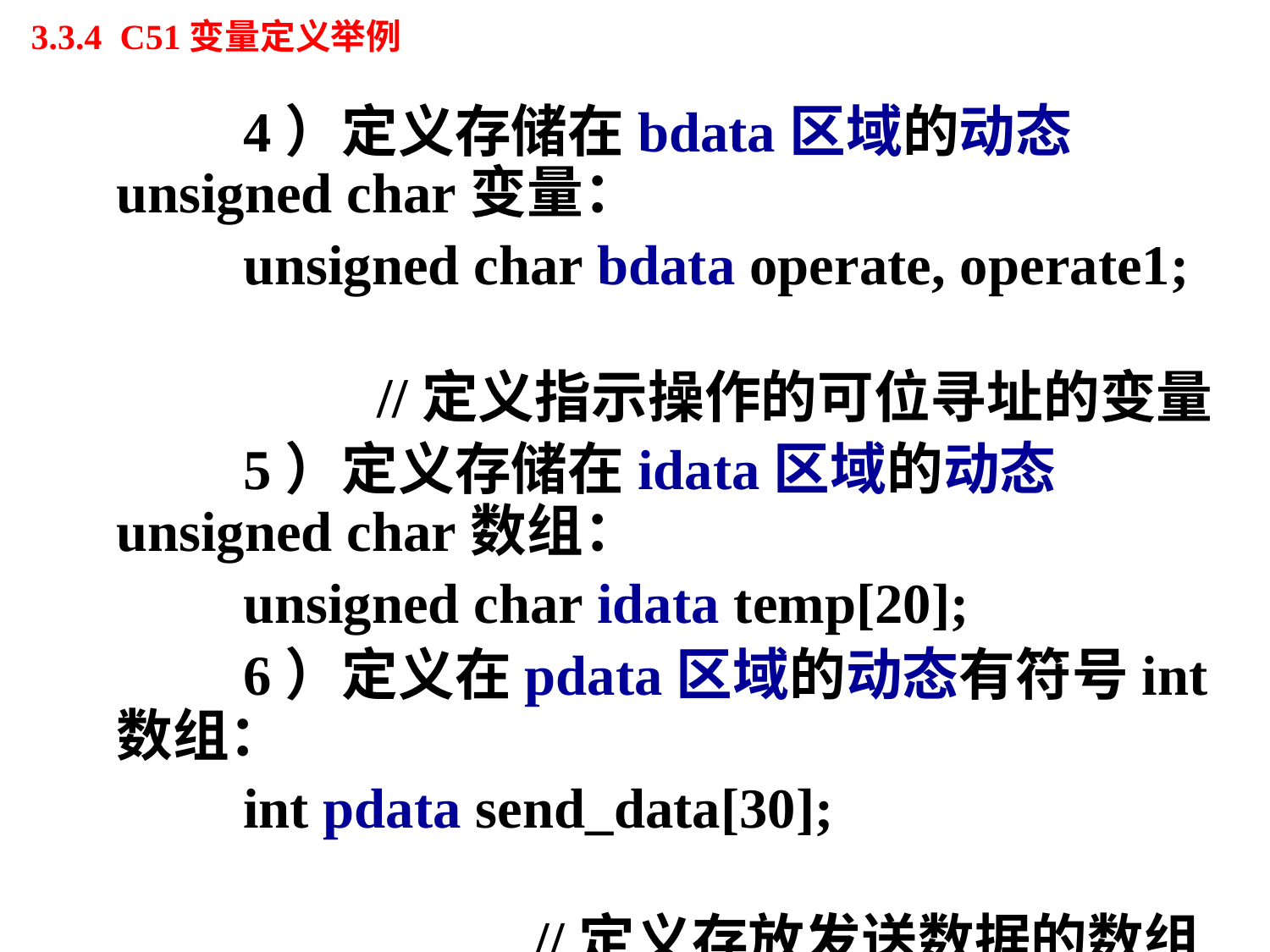

# 3.3.4  C51变量定义举例
		4）定义存储在bdata区域的动态unsigned char变量：
		unsigned char bdata operate, operate1;
//定义指示操作的可位寻址的变量
		5）定义存储在idata区域的动态unsigned char数组：
		unsigned char idata temp[20];
		6）定义在pdata区域的动态有符号int数组：
		int pdata send_data[30];
		//定义存放发送数据的数组